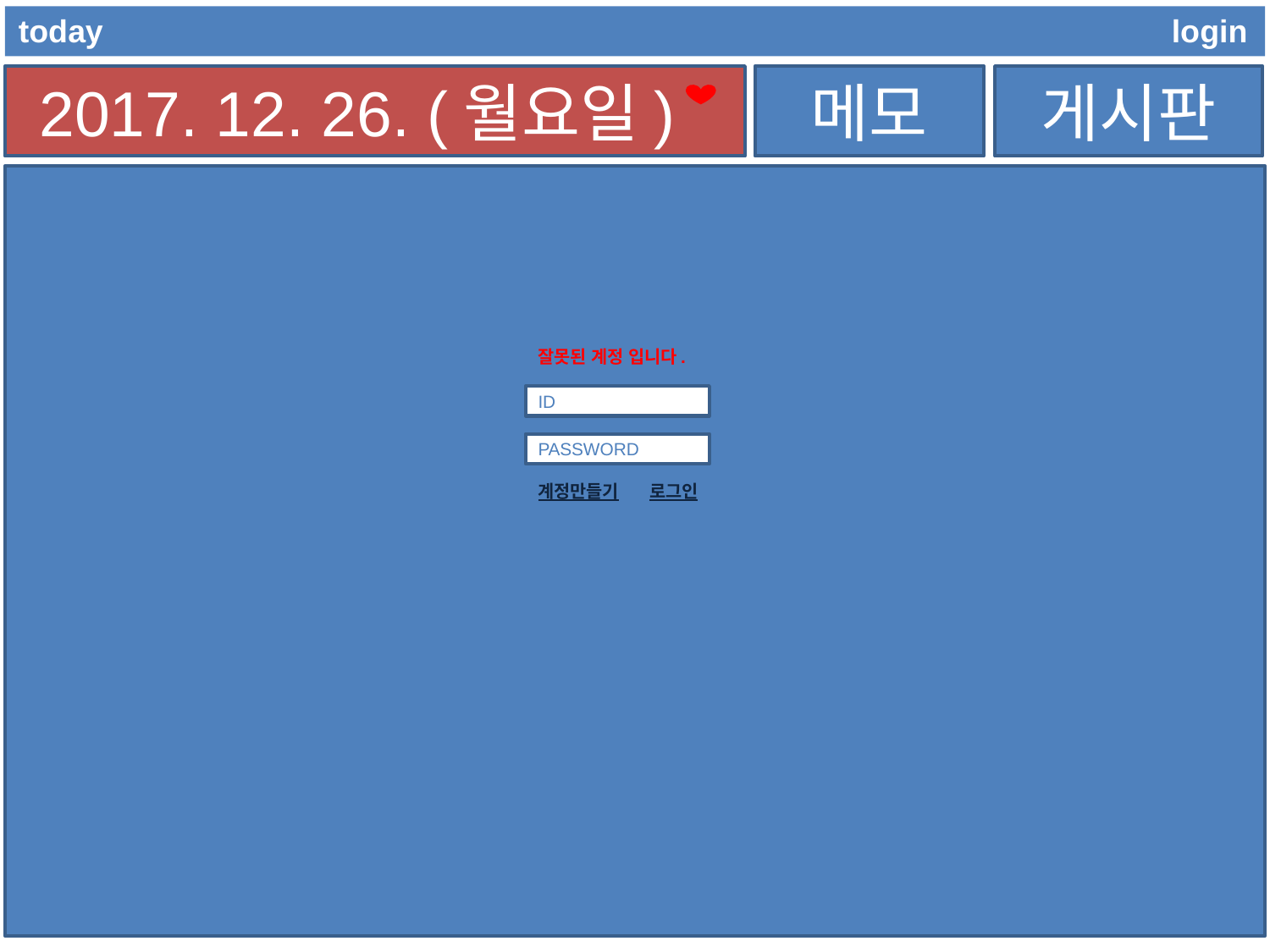

today
login

2017. 12. 26. (월요일)
메모
게시판

잘못된 계정 입니다.
ID
PASSWORD
계정만들기
로그인